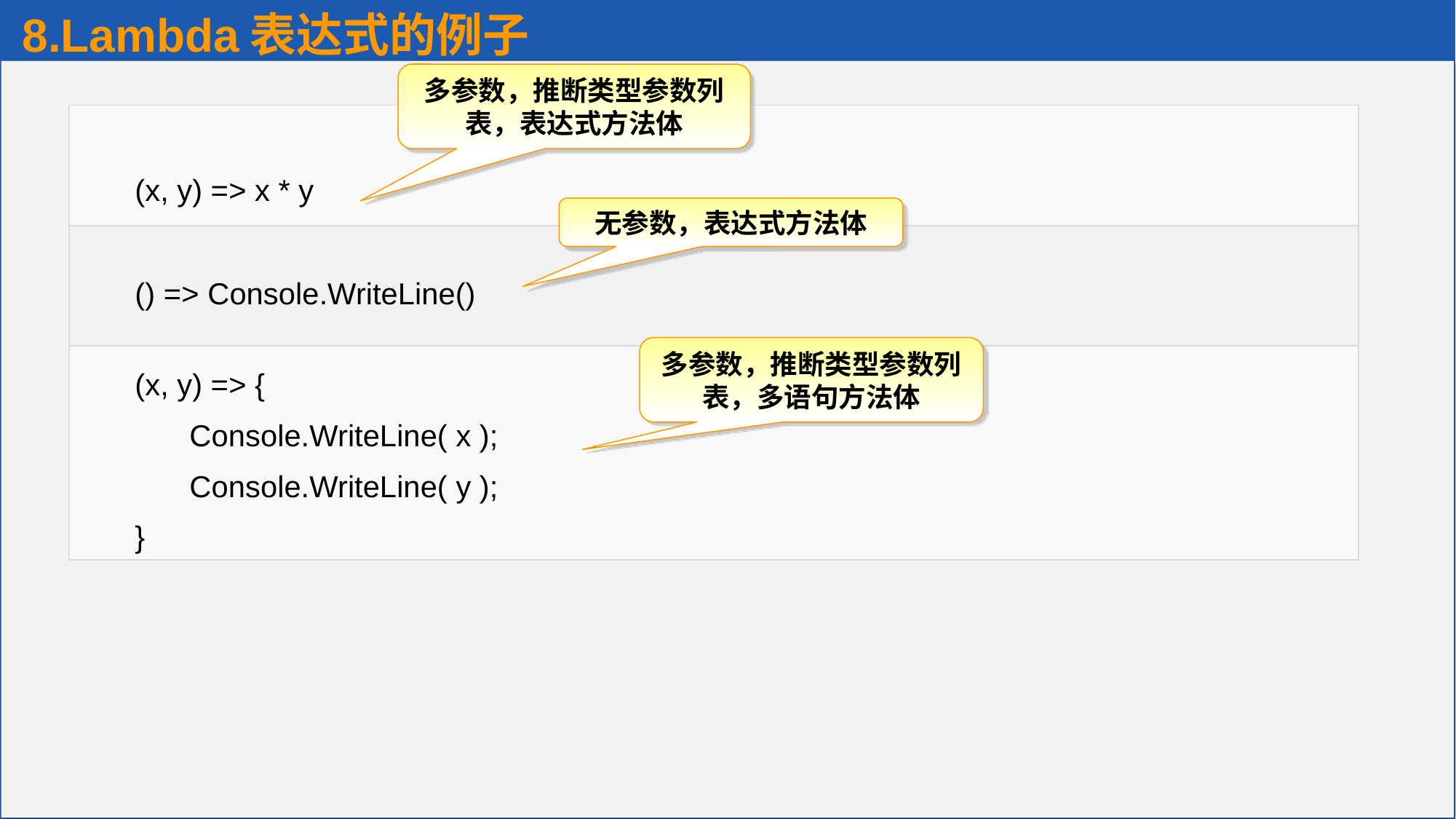

8.Lambda表达式的例子
多参数，推断类型参数列表，表达式方法体
| (x, y) => x \* y |
| --- |
| () => Console.WriteLine() |
| (x, y) => { Console.WriteLine( x ); Console.WriteLine( y ); } |
无参数，表达式方法体
多参数，推断类型参数列表，多语句方法体